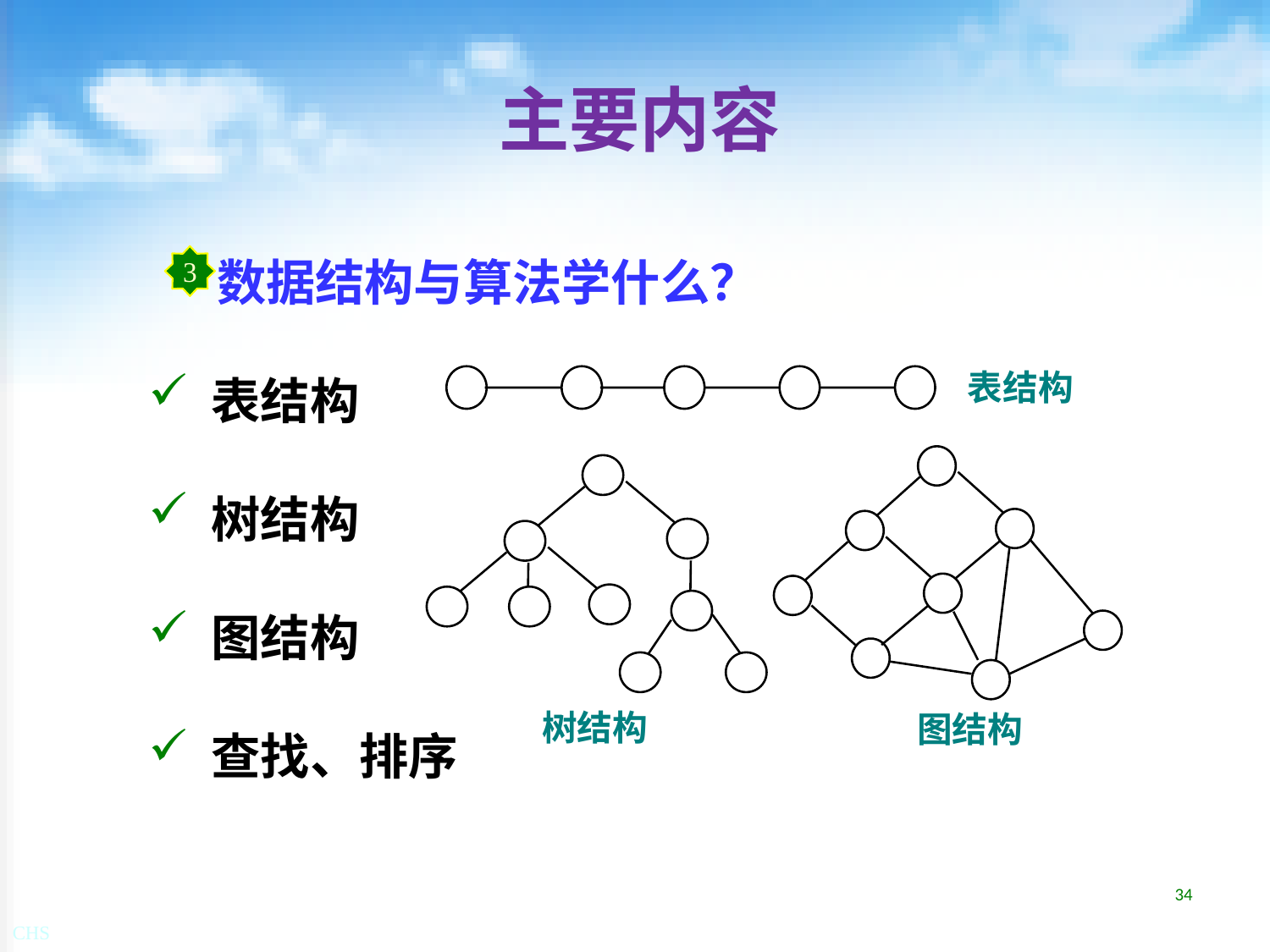

# 主要内容
     数据结构与算法学什么？
表结构
树结构
图结构
查找、排序

3

表结构

图结构
树结构
34